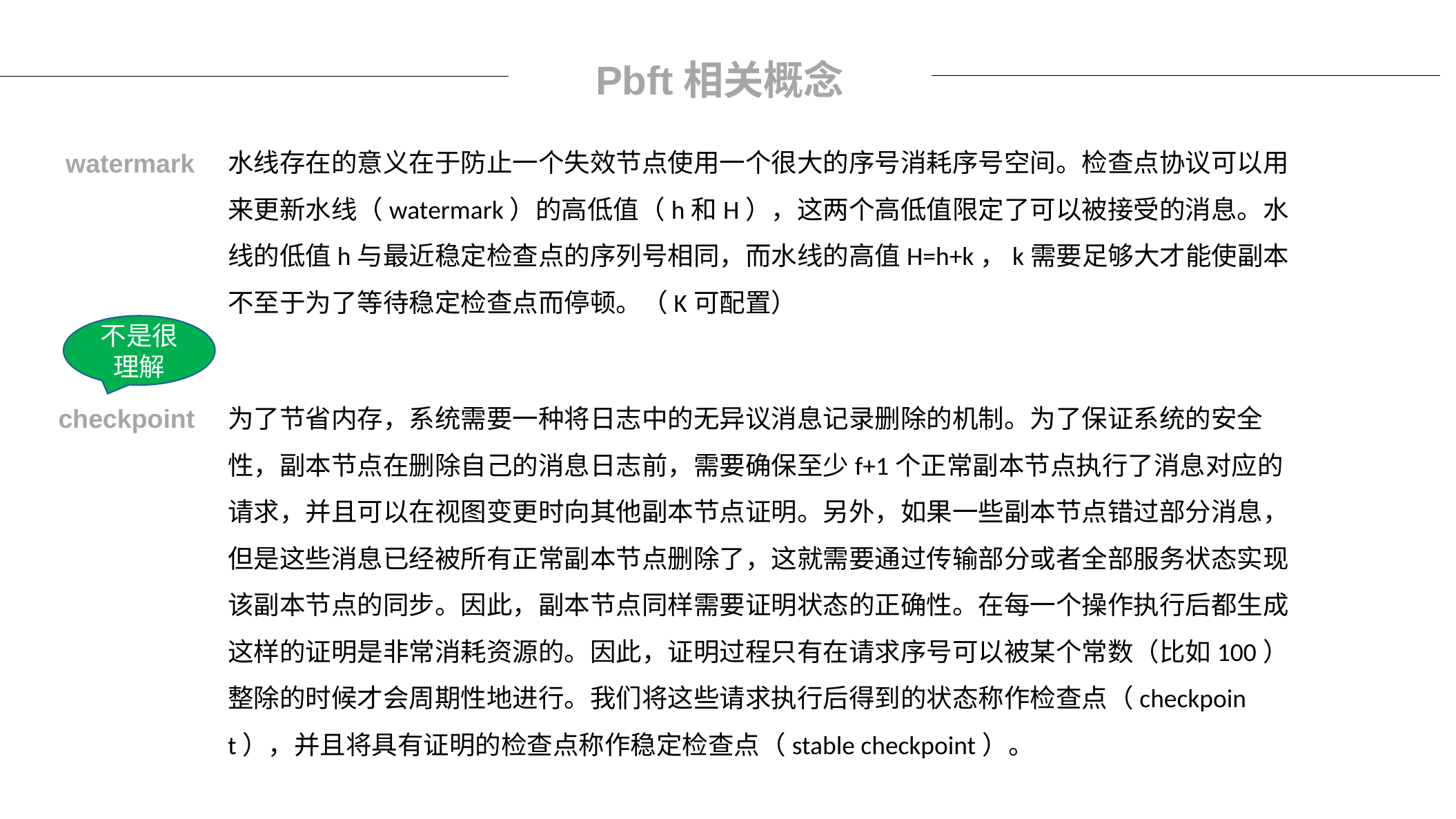

Pbft相关概念
水线存在的意义在于防止一个失效节点使用一个很大的序号消耗序号空间。检查点协议可以用来更新水线（watermark）的高低值（h和H），这两个高低值限定了可以被接受的消息。水线的低值h与最近稳定检查点的序列号相同，而水线的高值H=h+k，k需要足够大才能使副本不至于为了等待稳定检查点而停顿。（K可配置）
watermark
不是很理解
checkpoint
为了节省内存，系统需要一种将日志中的无异议消息记录删除的机制。为了保证系统的安全性，副本节点在删除自己的消息日志前，需要确保至少f+1个正常副本节点执行了消息对应的请求，并且可以在视图变更时向其他副本节点证明。另外，如果一些副本节点错过部分消息，但是这些消息已经被所有正常副本节点删除了，这就需要通过传输部分或者全部服务状态实现该副本节点的同步。因此，副本节点同样需要证明状态的正确性。在每一个操作执行后都生成这样的证明是非常消耗资源的。因此，证明过程只有在请求序号可以被某个常数（比如100）整除的时候才会周期性地进行。我们将这些请求执行后得到的状态称作检查点（checkpoint），并且将具有证明的检查点称作稳定检查点（stable checkpoint）。